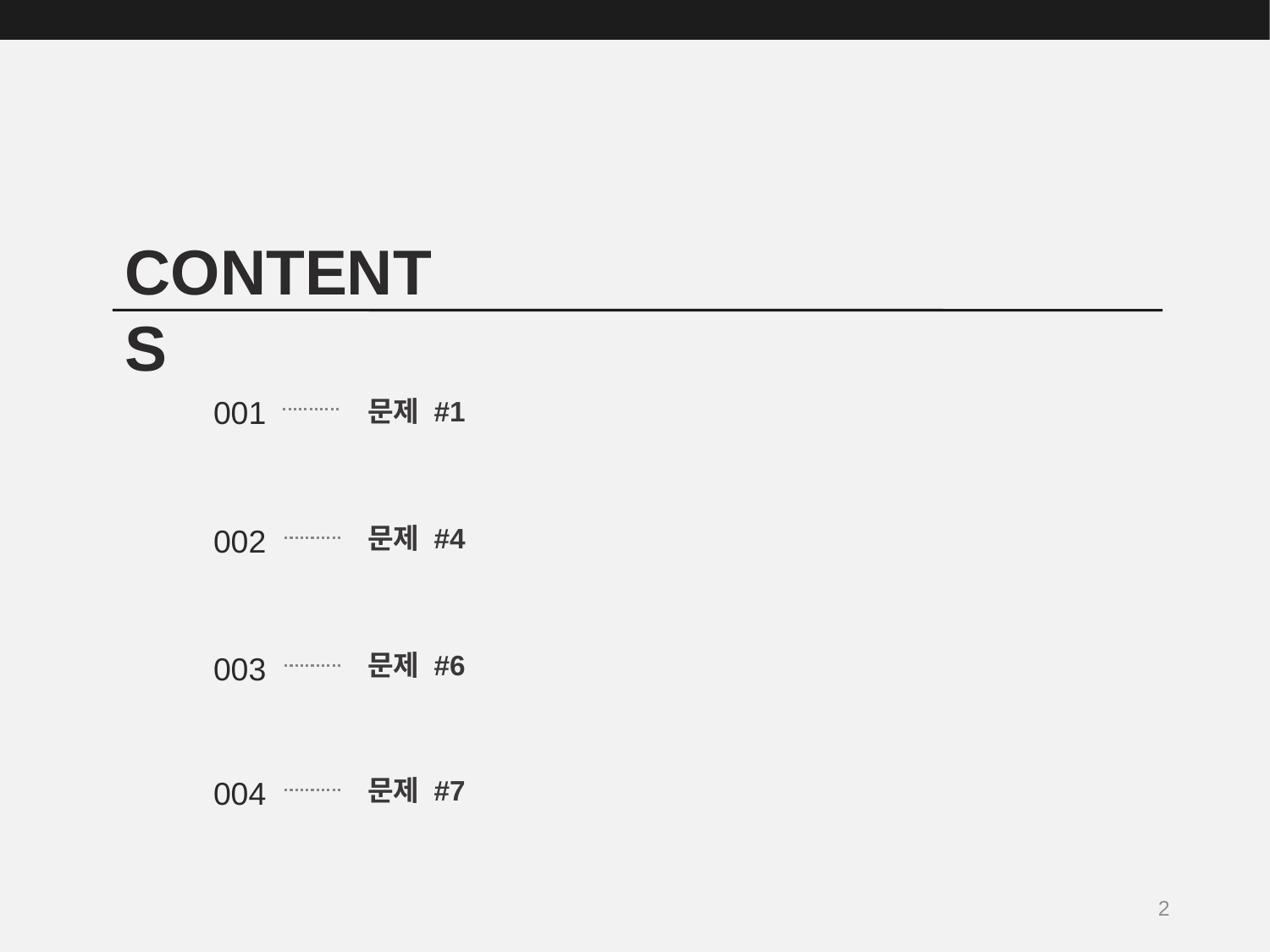

CONTENTS
001
문제 #1

문제 #4
002

문제 #6
003

문제 #7
004

2